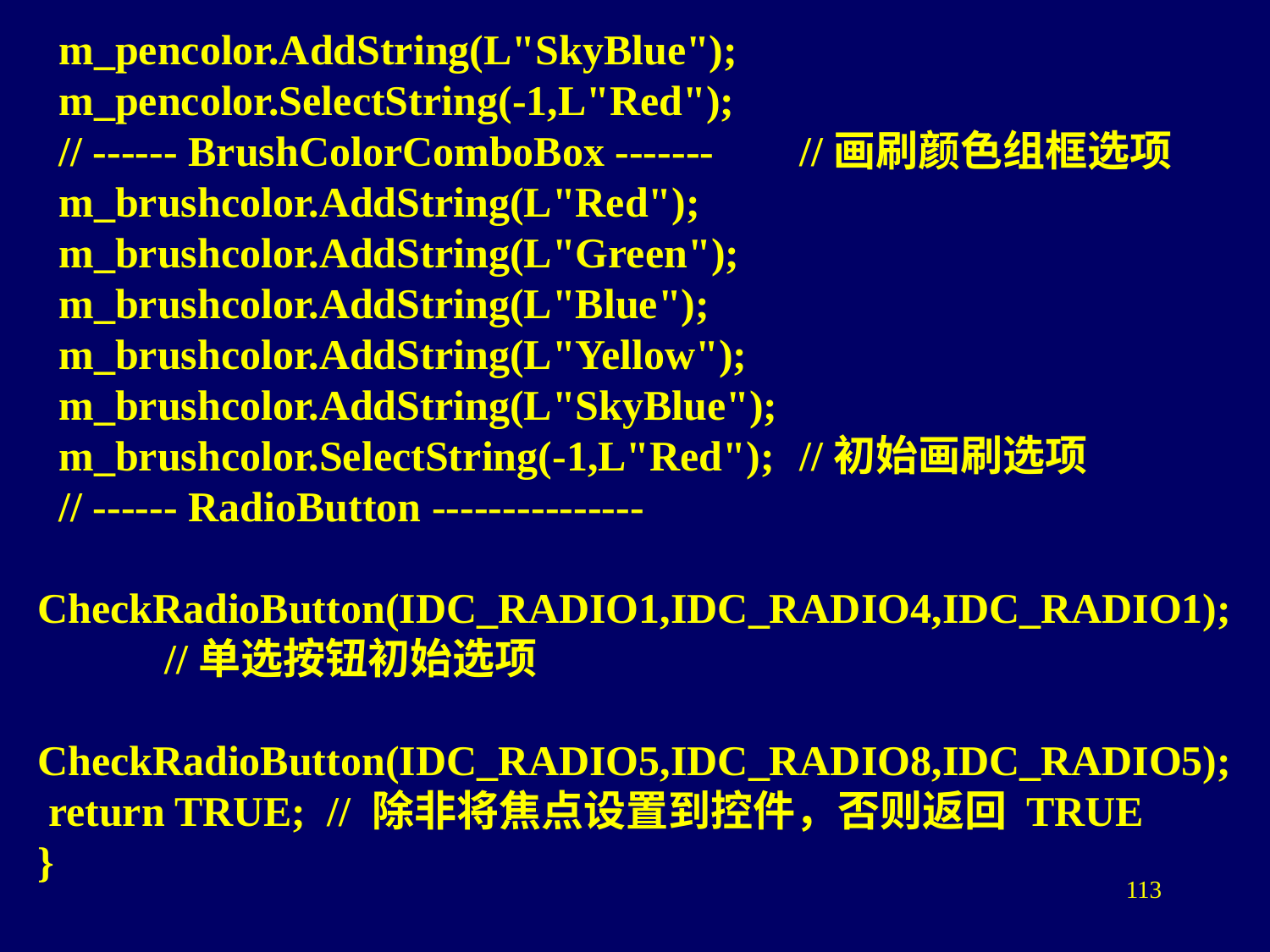

m_pencolor.AddString(L"SkyBlue");
  m_pencolor.SelectString(-1,L"Red");
  // ------ BrushColorComboBox ------- 	//画刷颜色组框选项
  m_brushcolor.AddString(L"Red");
  m_brushcolor.AddString(L"Green");
  m_brushcolor.AddString(L"Blue");
  m_brushcolor.AddString(L"Yellow");
  m_brushcolor.AddString(L"SkyBlue");
  m_brushcolor.SelectString(-1,L"Red");	//初始画刷选项
  // ------ RadioButton ---------------
 CheckRadioButton(IDC_RADIO1,IDC_RADIO4,IDC_RADIO1);	//单选按钮初始选项
 CheckRadioButton(IDC_RADIO5,IDC_RADIO8,IDC_RADIO5);
 return TRUE;  // 除非将焦点设置到控件，否则返回 TRUE
}
113